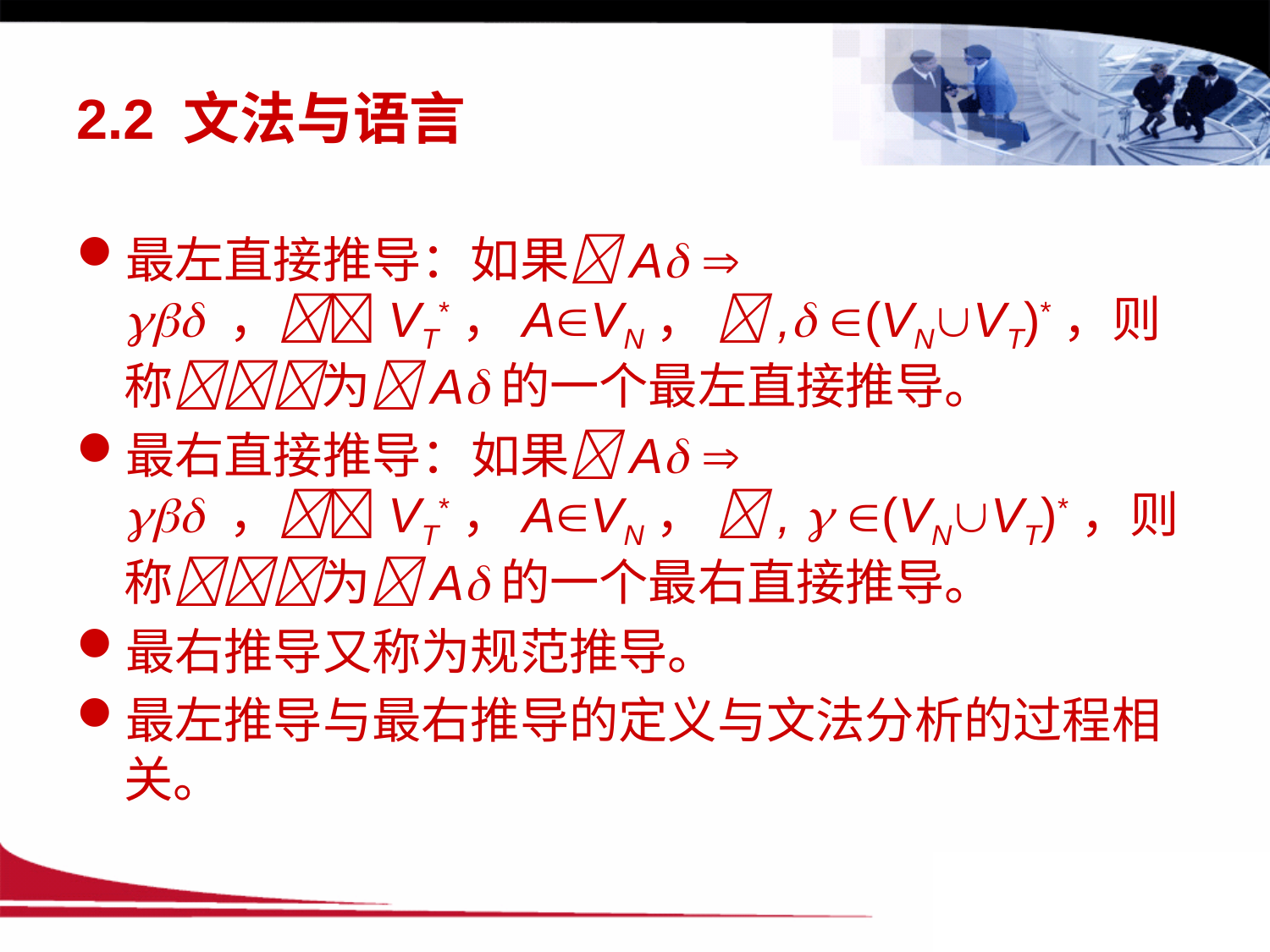

# 2.2 文法与语言
最左直接推导：如果γAδ ⇒ γβδ ，γ∈VT*，A∈VN， β,δ ∈(VN∪VT)*，则称γβδ为γAδ的一个最左直接推导。
最右直接推导：如果γAδ ⇒ γβδ ，δ∈VT*，A∈VN， β, γ ∈(VN∪VT)*，则称γβδ为γAδ的一个最右直接推导。
最右推导又称为规范推导。
最左推导与最右推导的定义与文法分析的过程相关。